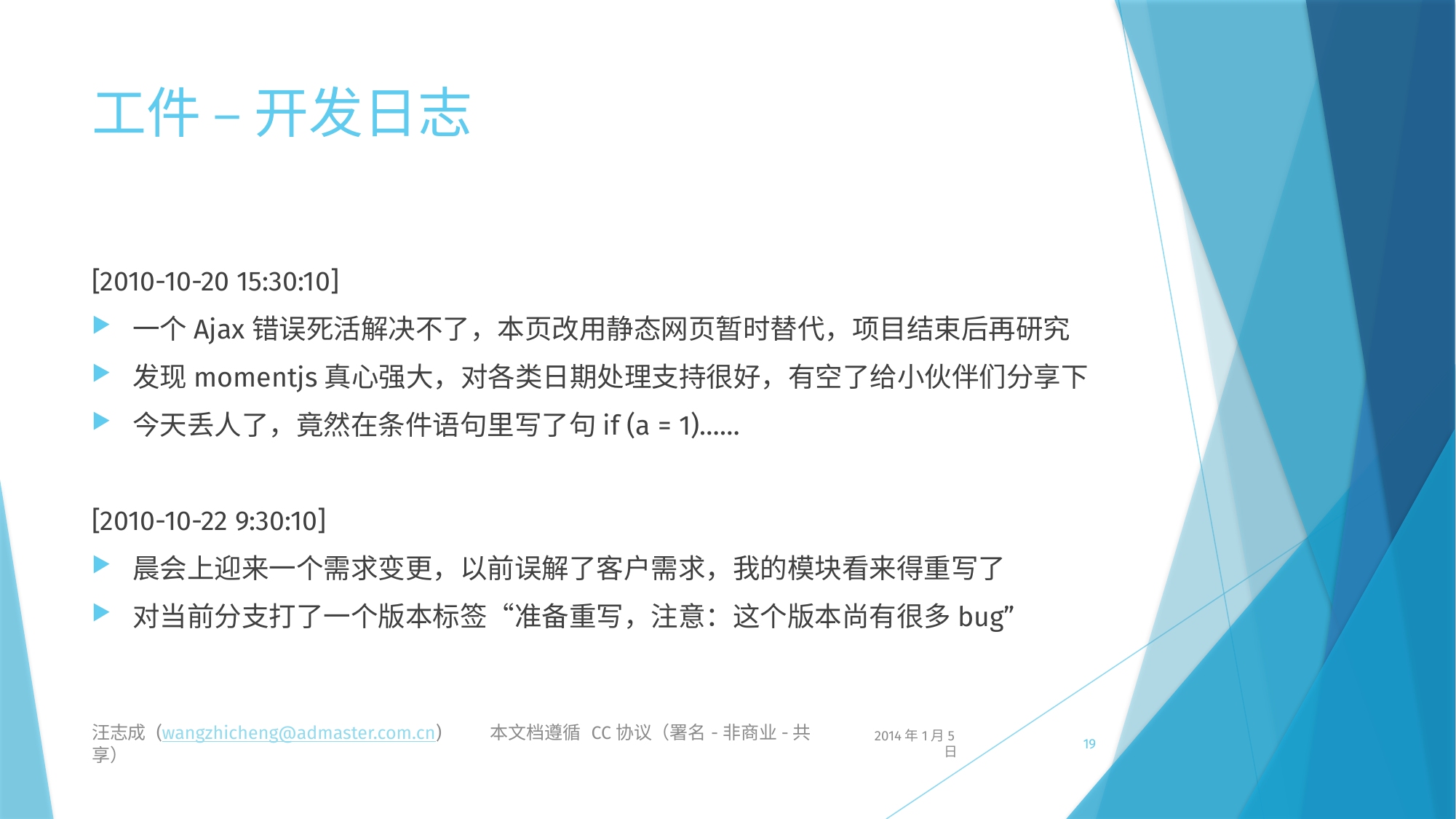

# 工件 – 开发日志
[2010-10-20 15:30:10]
一个Ajax错误死活解决不了，本页改用静态网页暂时替代，项目结束后再研究
发现momentjs真心强大，对各类日期处理支持很好，有空了给小伙伴们分享下
今天丢人了，竟然在条件语句里写了句if (a = 1)……

[2010-10-22 9:30:10]
晨会上迎来一个需求变更，以前误解了客户需求，我的模块看来得重写了
对当前分支打了一个版本标签“准备重写，注意：这个版本尚有很多bug”
汪志成 (wangzhicheng@admaster.com.cn)         本文档遵循 CC协议（署名-非商业-共享）
2014年1月5日
19